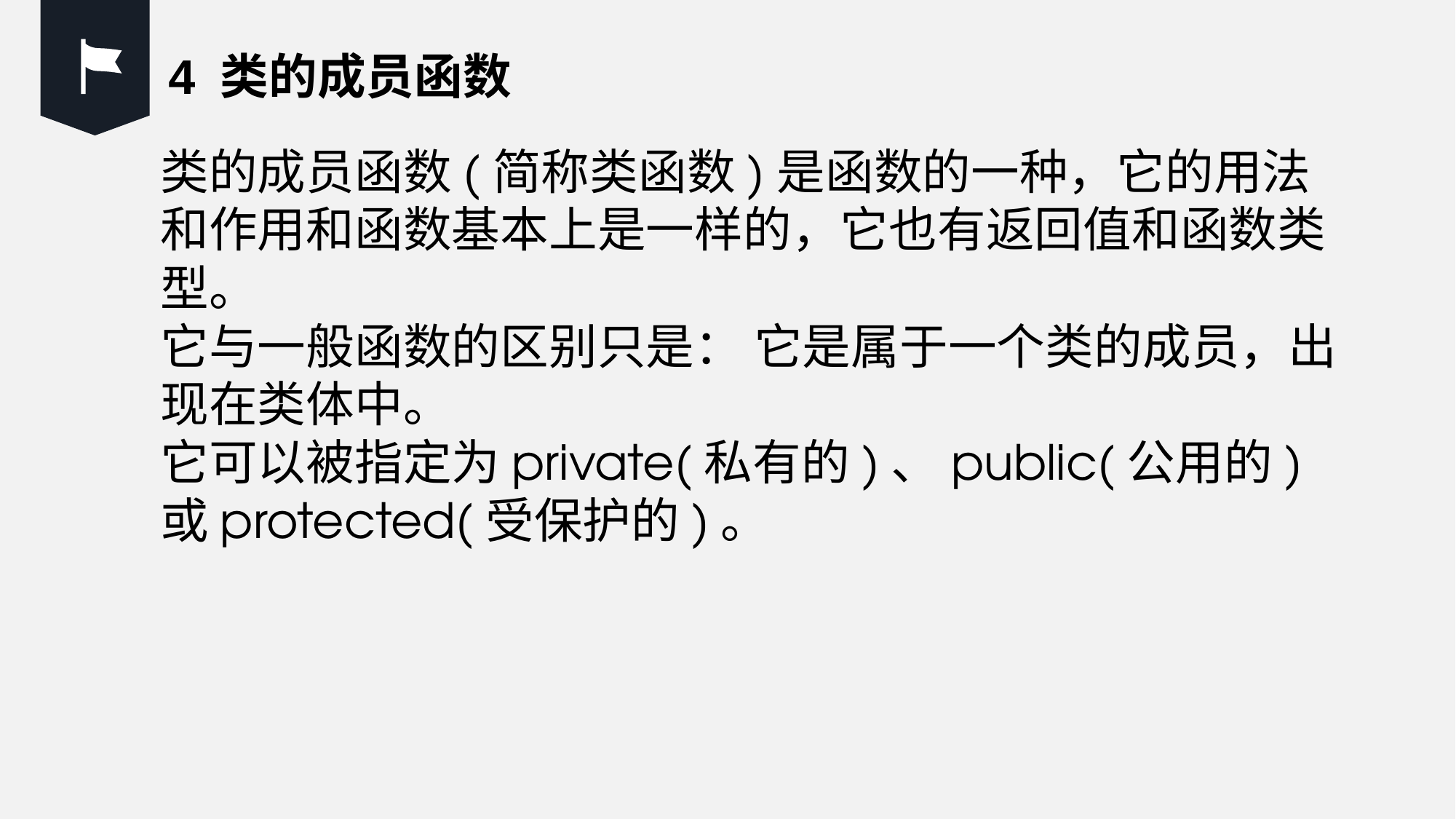

4 类的成员函数
类的成员函数(简称类函数)是函数的一种，它的用法和作用和函数基本上是一样的，它也有返回值和函数类型。
它与一般函数的区别只是： 它是属于一个类的成员，出现在类体中。
它可以被指定为private(私有的)、public(公用的)或protected(受保护的)。